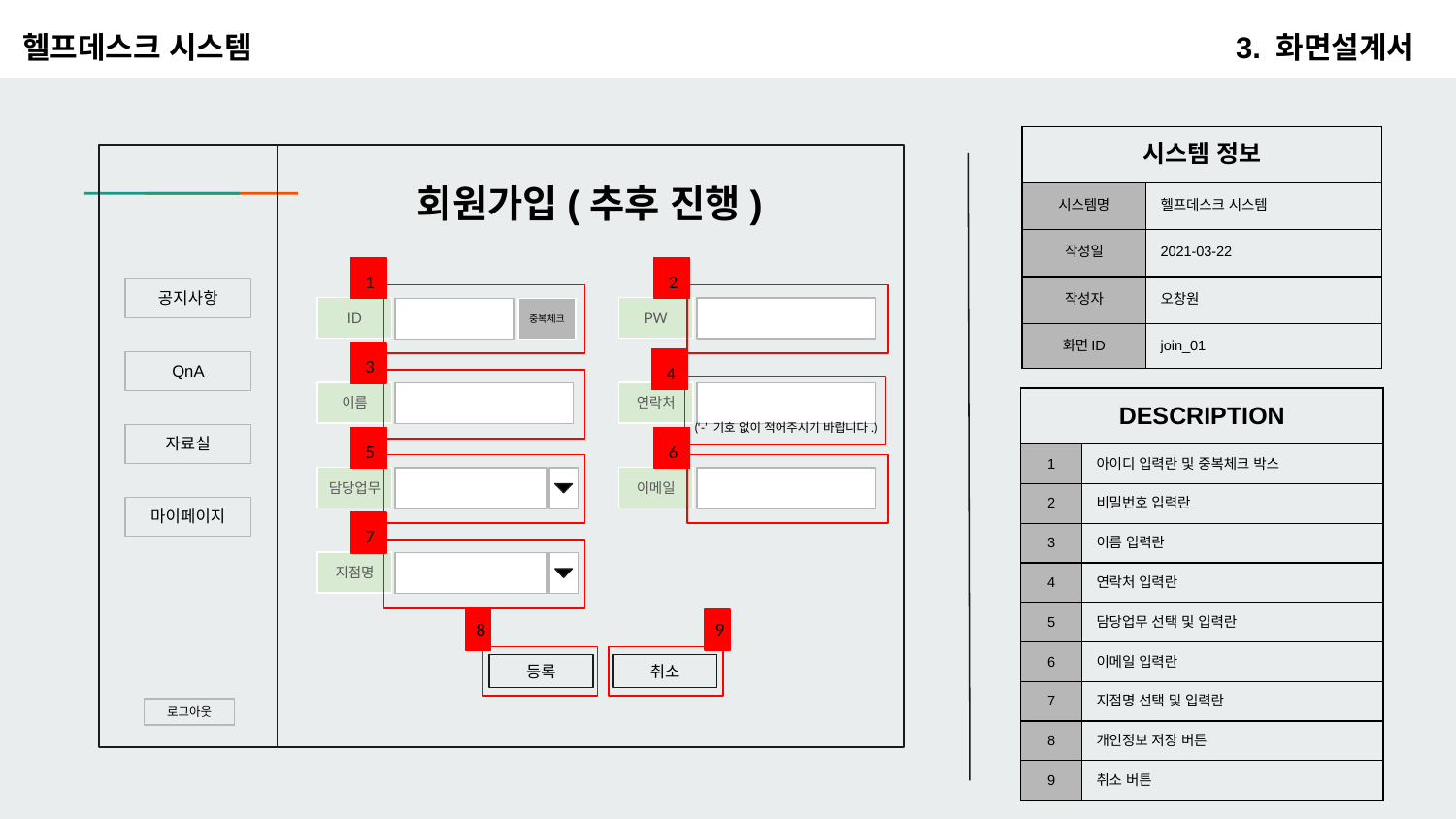

헬프데스크 시스템
3. 화면설계서
| 시스템 정보 |  |
| --- | --- |
| 시스템명 | 헬프데스크 시스템 |
| 작성일 | 2021-03-22 |
| 작성자 | 오창원 |
| 화면ID | join\_01 |

# 회원가입(추후 진행)
1
2
공지사항

ID
PW

중복체크
3
4
QnA

이름
연락처

| DESCRIPTION |  |
| --- | --- |
| 1 | 아이디 입력란 및 중복체크 박스 |
| 2 | 비밀번호 입력란 |
| 3 | 이름 입력란 |
| 4 | 연락처 입력란 |
| 5 | 담당업무 선택 및 입력란 |
| 6 | 이메일 입력란 |
| 7 | 지점명 선택 및 입력란 |
| 8 | 개인정보 저장 버튼 |
| 9 | 취소 버튼 |
(‘-’ 기호 없이 적어주시기 바랍니다.)
자료실
5
6

담당업무
이메일

마이페이지
7

지점명

8
9

취소
등록
로그아웃